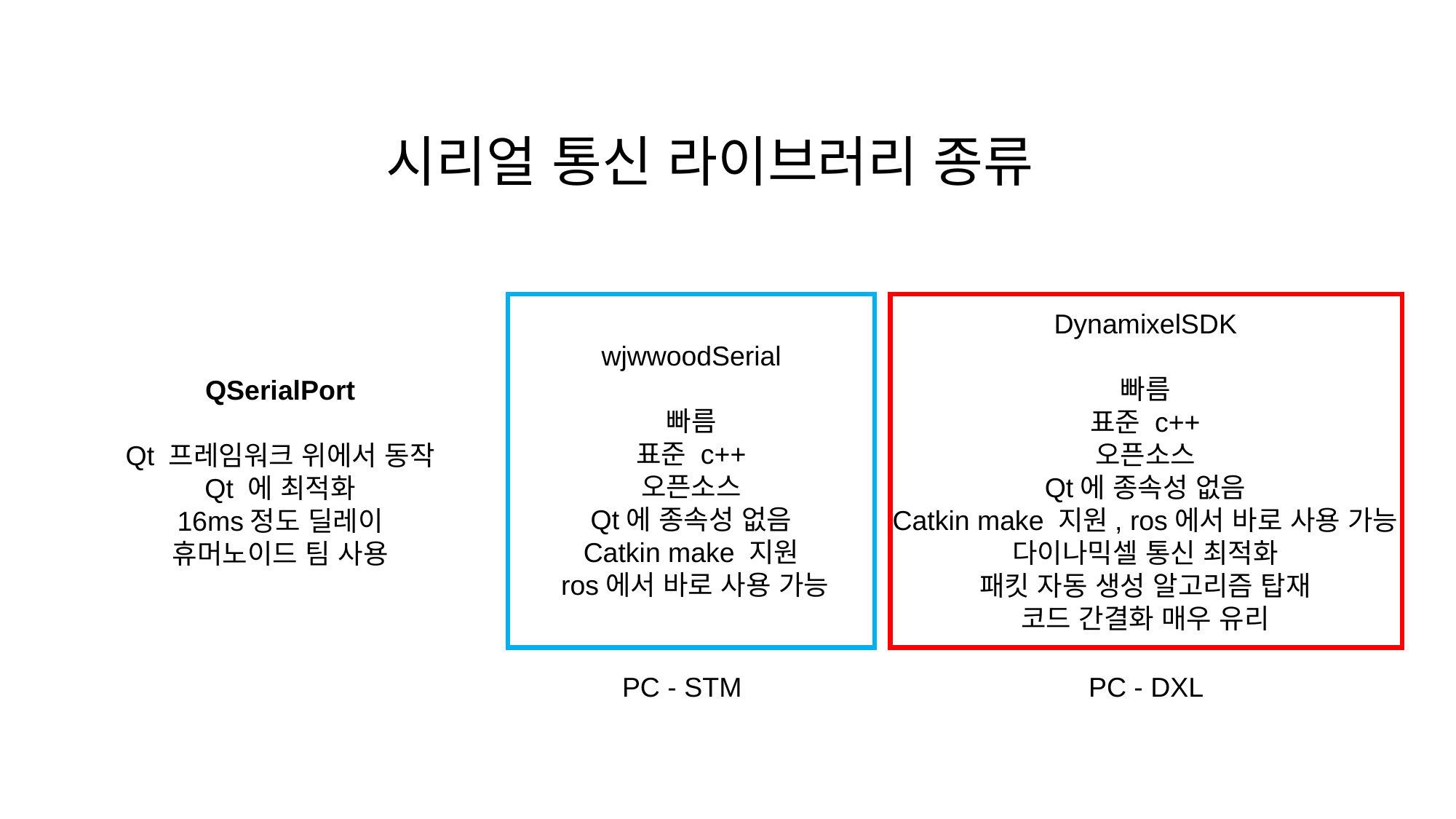

시리얼 통신 라이브러리 종류

DynamixelSDK

빠름
표준 c++
오픈소스
Qt에 종속성 없음
Catkin make 지원, ros에서 바로 사용 가능
다이나믹셀 통신 최적화
패킷 자동 생성 알고리즘 탑재
코드 간결화 매우 유리
wjwwoodSerial

빠름
표준 c++
오픈소스
Qt에 종속성 없음
Catkin make 지원
 ros에서 바로 사용 가능
QSerialPort

Qt 프레임워크 위에서 동작
Qt 에 최적화
16ms정도 딜레이
휴머노이드 팀 사용
PC - STM
PC - DXL